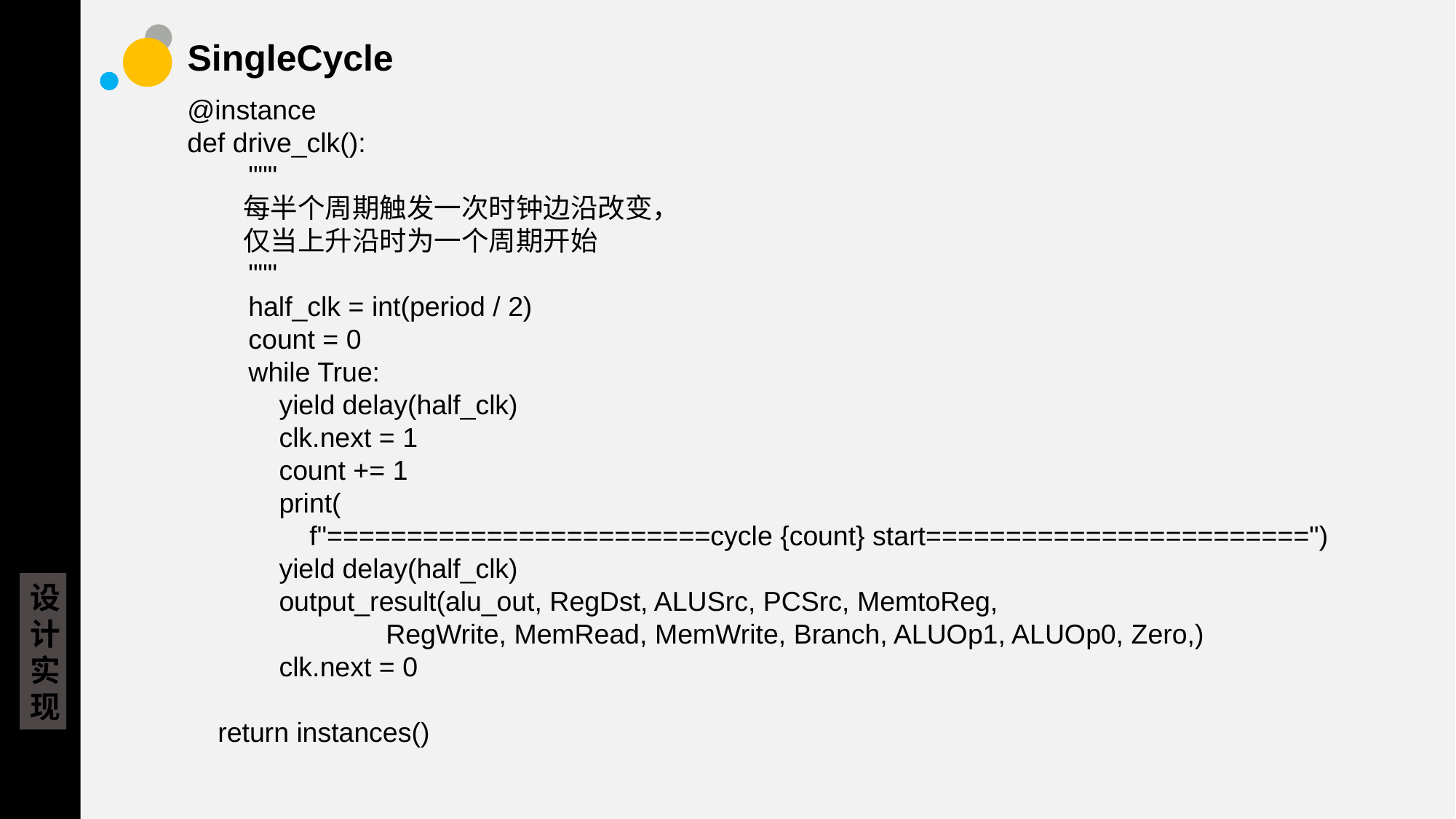

# SingleCycle
问题提出
@instance
def drive_clk():
        """
        每半个周期触发一次时钟边沿改变，
        仅当上升沿时为一个周期开始
        """
        half_clk = int(period / 2)
        count = 0
        while True:
            yield delay(half_clk)
            clk.next = 1
            count += 1
            print(
                f"========================cycle {count} start========================")
            yield delay(half_clk)
            output_result(alu_out, RegDst, ALUSrc, PCSrc, MemtoReg,
                          RegWrite, MemRead, MemWrite, Branch, ALUOp1, ALUOp0, Zero,)
            clk.next = 0

    return instances()
文献综述
设计实现